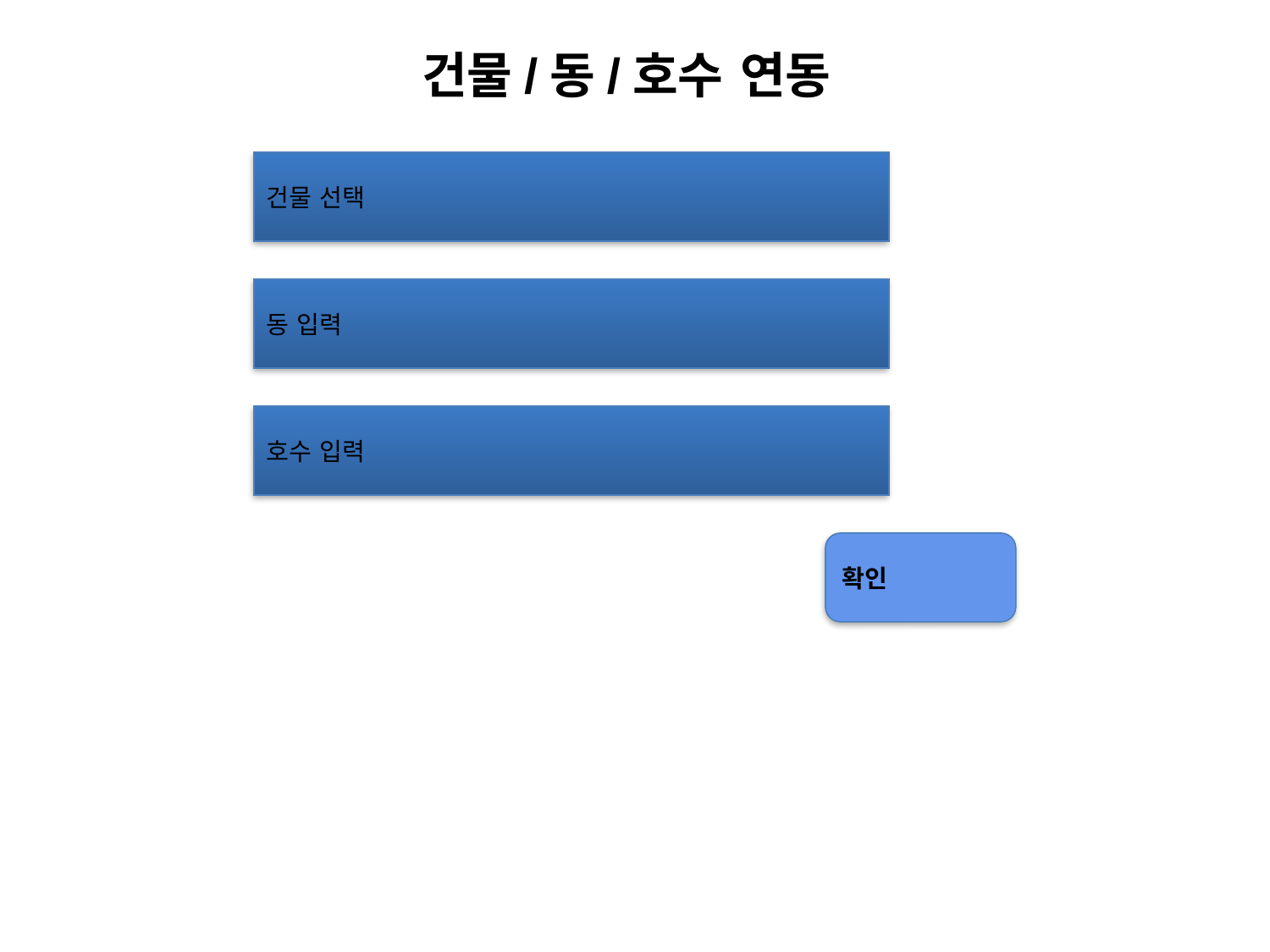

건물/동/호수 연동
건물 선택
동 입력
호수 입력
확인